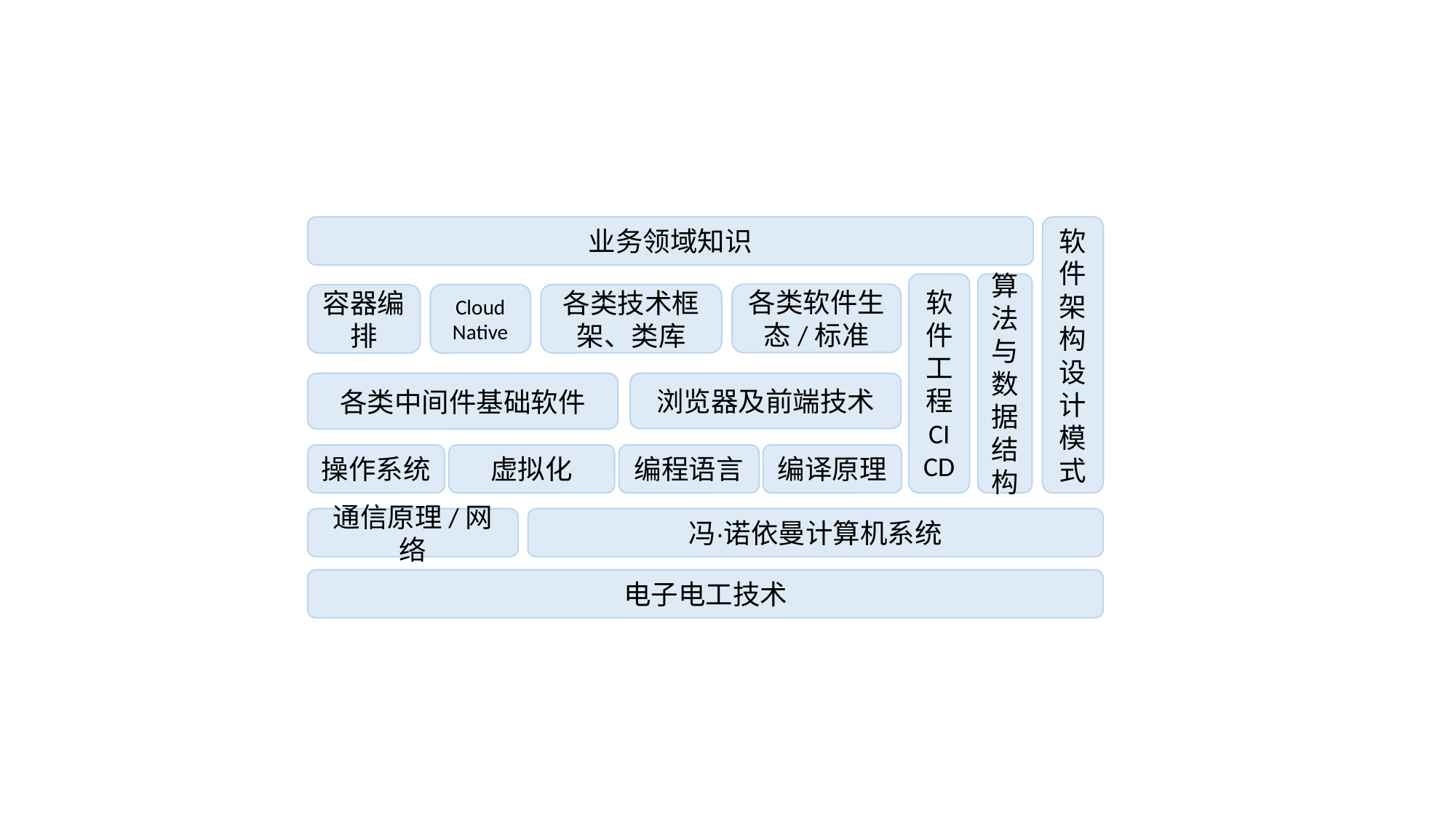

业务领域知识
软件架构设计模式
软件工程
CI
CD
算法
与数据结构
各类软件生态/标准
Cloud Native
各类技术框架、类库
容器编排
各类中间件基础软件
浏览器及前端技术
操作系统
虚拟化
编程语言
编译原理
通信原理/网络
冯∙诺依曼计算机系统
电子电工技术